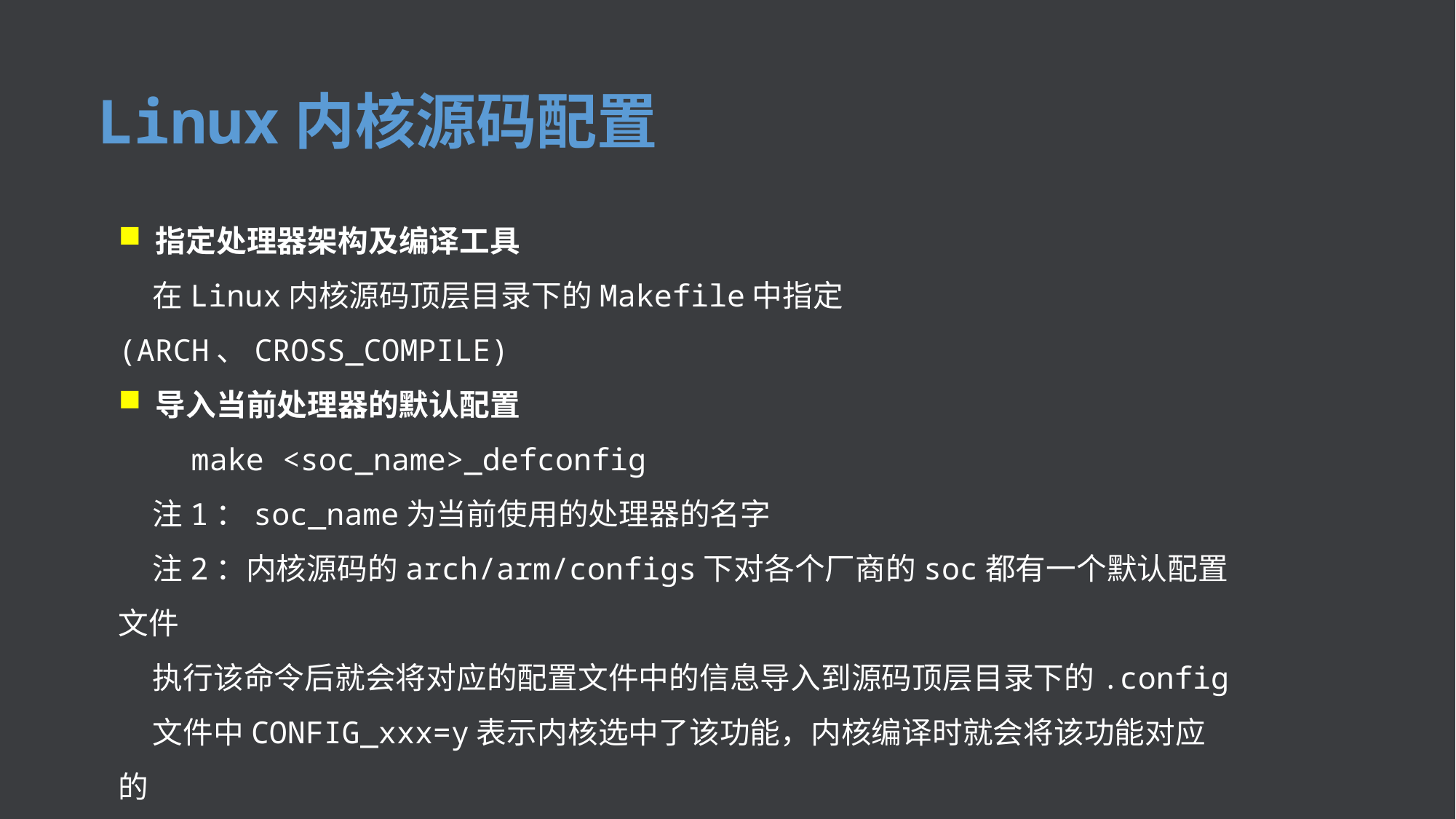

Linux内核源码配置

 指定处理器架构及编译工具
    在Linux内核源码顶层目录下的Makefile中指定(ARCH、CROSS_COMPILE)
 导入当前处理器的默认配置
    make <soc_name>_defconfig
    注1：soc_name为当前使用的处理器的名字
    注2：内核源码的arch/arm/configs下对各个厂商的soc都有一个默认配置文件
    执行该命令后就会将对应的配置文件中的信息导入到源码顶层目录下的.config
    文件中CONFIG_xxx=y表示内核选中了该功能，内核编译时就会将该功能对应的
    代码编译，内核的体积也会增大。#CONFIG_xxx is not set表示内核没有选中
    该功能，内核编译时该功能对应的代码不会被编译，内核的体积也会减小。